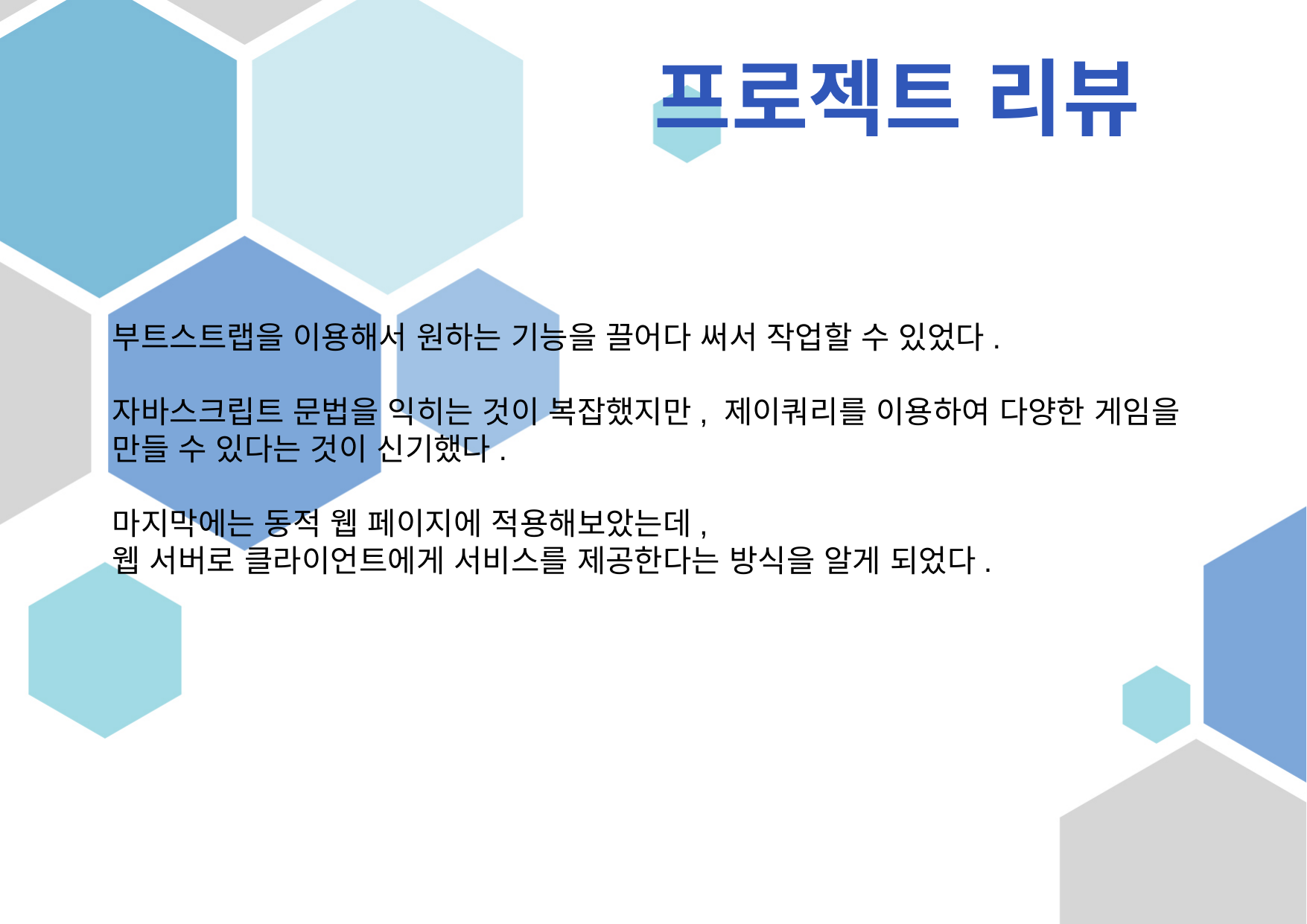

프로젝트 리뷰
부트스트랩을 이용해서 원하는 기능을 끌어다 써서 작업할 수 있었다.

자바스크립트 문법을 익히는 것이 복잡했지만, 제이쿼리를 이용하여 다양한 게임을 만들 수 있다는 것이 신기했다.

마지막에는 동적 웹 페이지에 적용해보았는데,
웹 서버로 클라이언트에게 서비스를 제공한다는 방식을 알게 되었다.